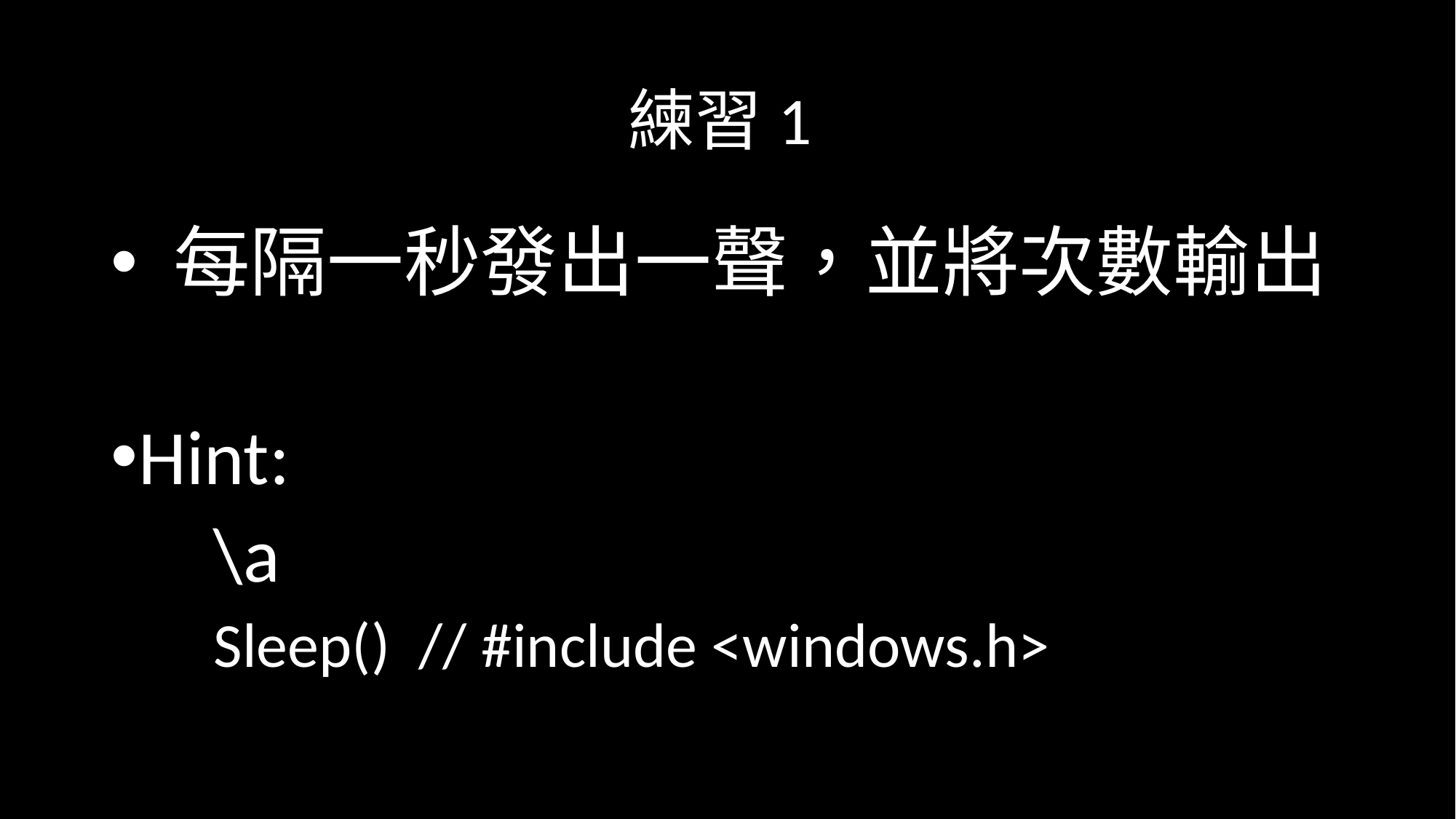

# 練習1
 每隔一秒發出一聲，並將次數輸出

Hint:
		\a
		Sleep() 		// #include <windows.h>